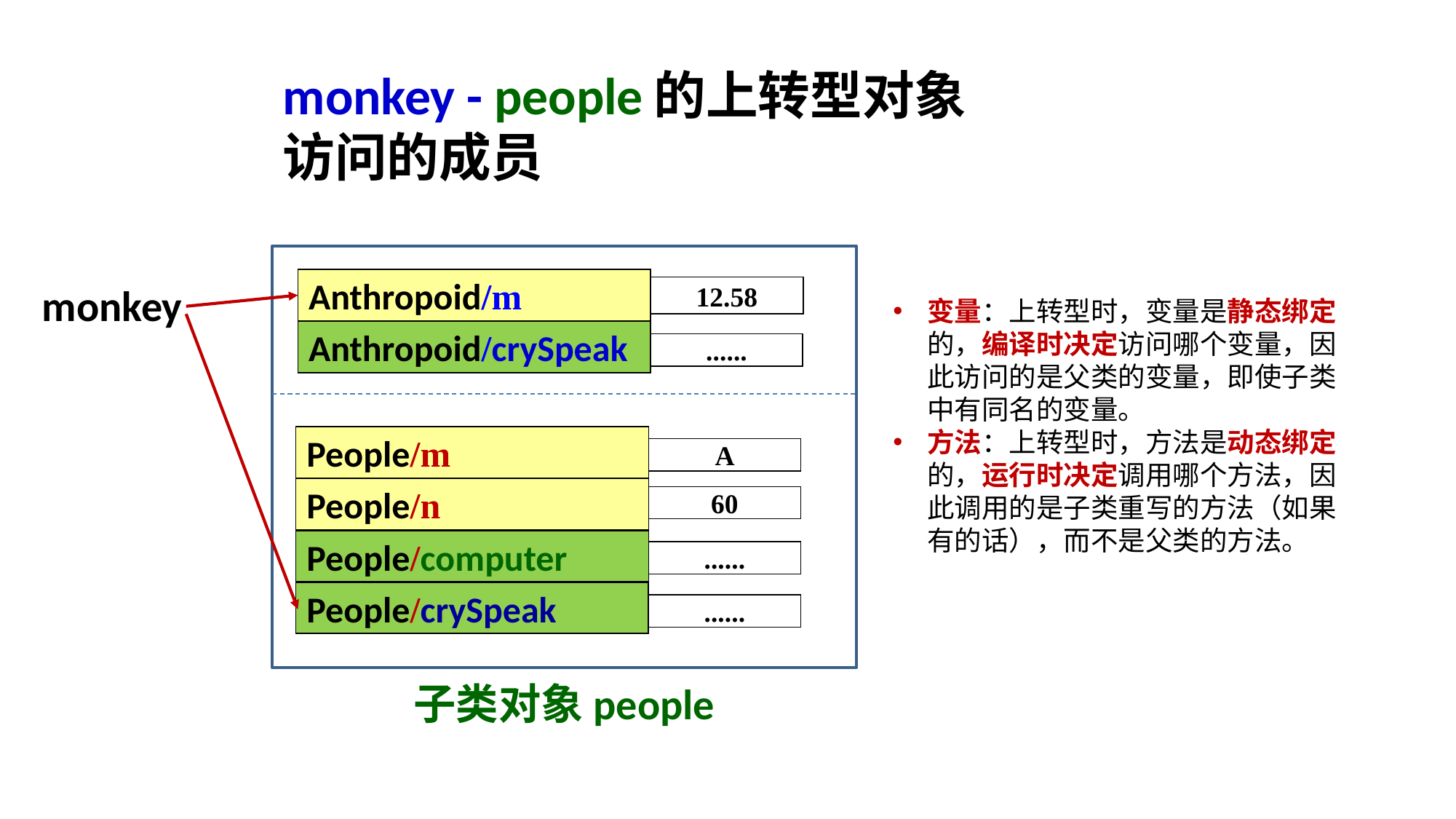

# monkey - people的上转型对象 访问的成员

Anthropoid/m
monkey
12.58
变量：上转型时，变量是静态绑定的，编译时决定访问哪个变量，因此访问的是父类的变量，即使子类中有同名的变量。
方法：上转型时，方法是动态绑定的，运行时决定调用哪个方法，因此调用的是子类重写的方法（如果有的话），而不是父类的方法。
Anthropoid/crySpeak
......
People/m
A
People/n
60
People/computer
......
People/crySpeak
......
子类对象people
66